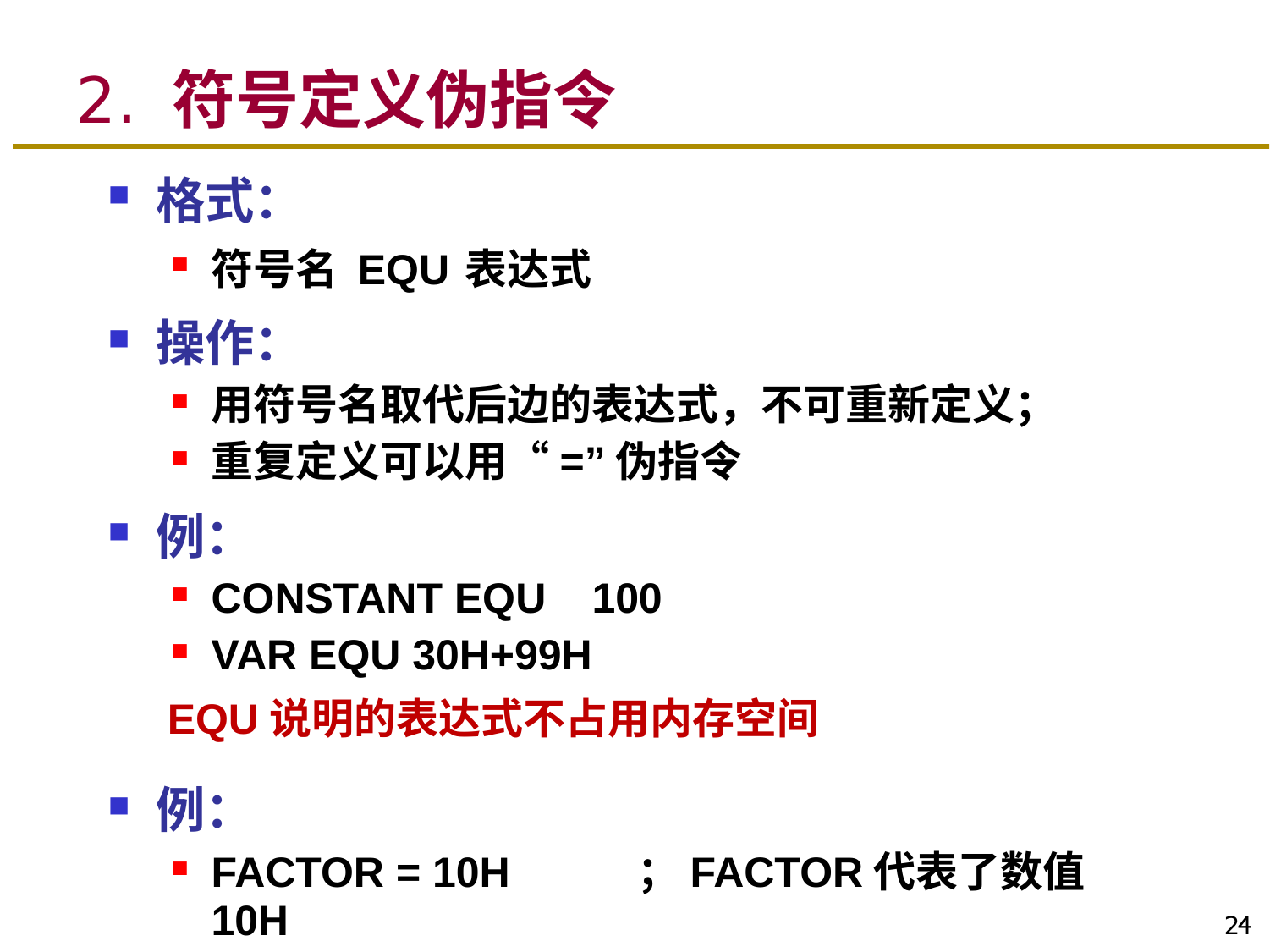

# 2. 符号定义伪指令
格式：
符号名 EQU	表达式
操作：
用符号名取代后边的表达式，不可重新定义；
重复定义可以用“=”伪指令
例：
CONSTANT EQU	100
VAR EQU 30H+99H

例：
FACTOR = 10H	   ；FACTOR代表了数值10H
FACTOR = 25H	   ；从现在开始，FACTOR重新代表25H

EQU说明的表达式不占用内存空间
24